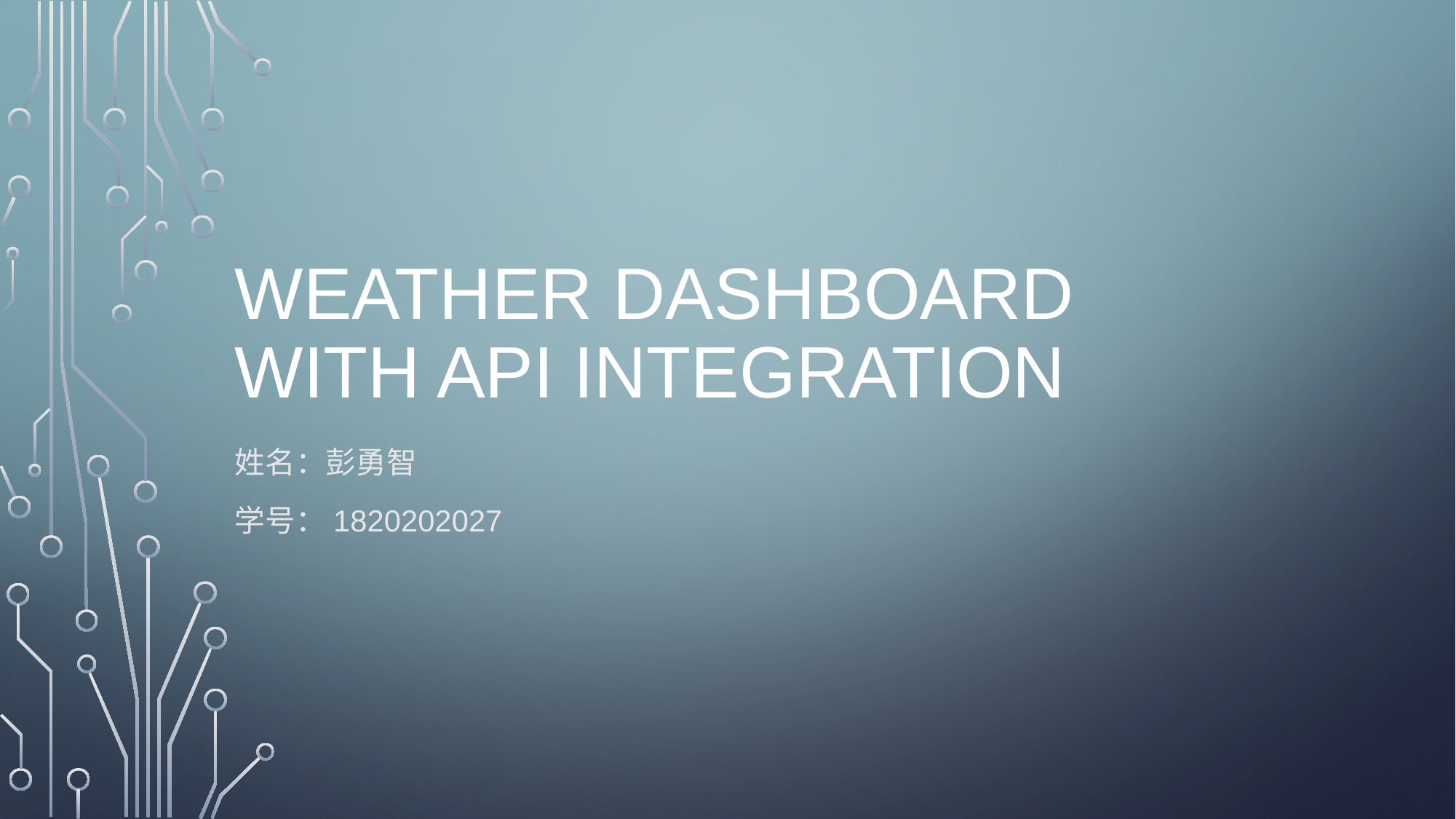

# Weather Dashboard with API Integration
姓名：彭勇智
学号：1820202027